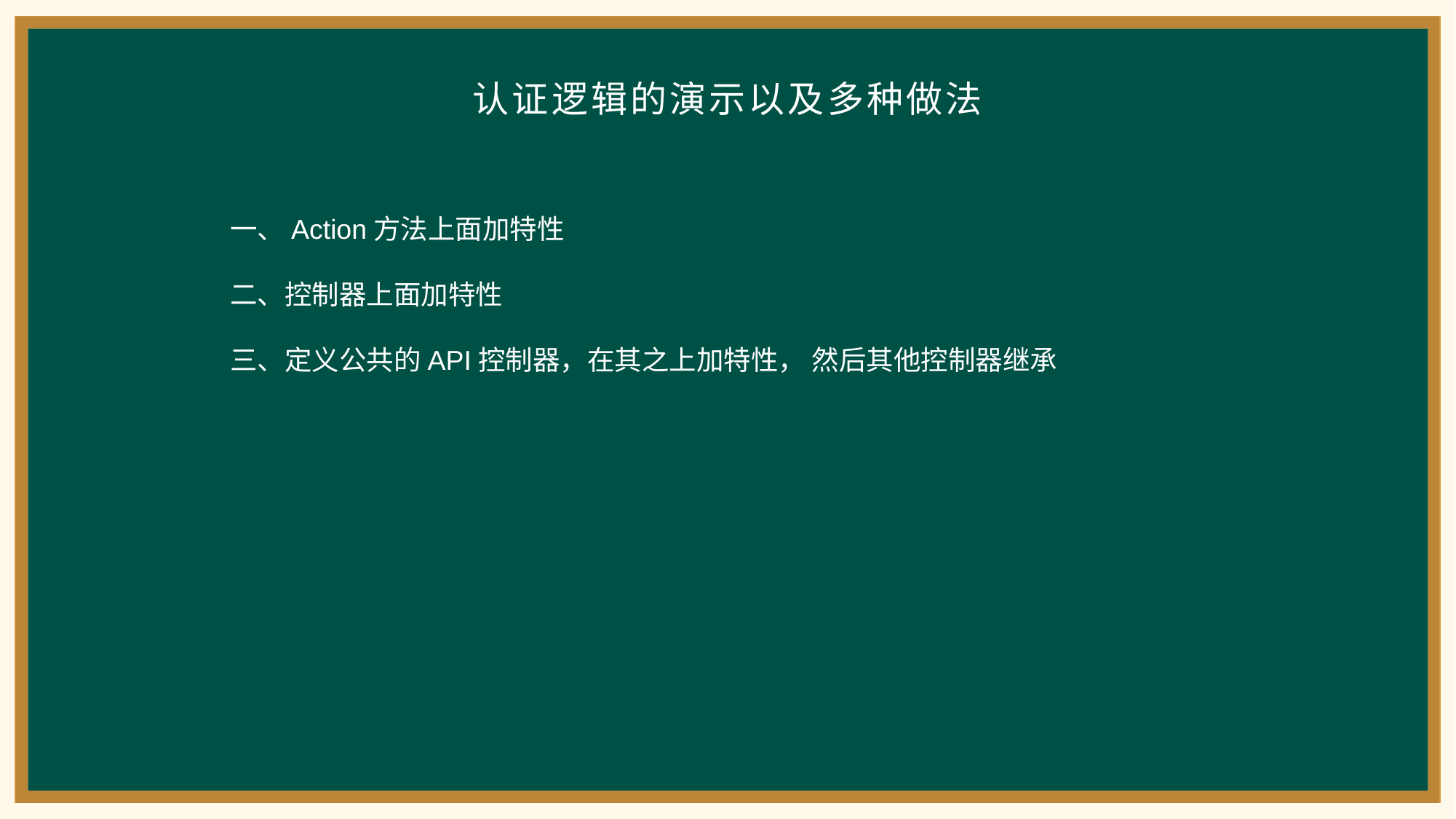

认证逻辑的演示以及多种做法
一、Action方法上面加特性

二、控制器上面加特性

三、定义公共的API控制器，在其之上加特性， 然后其他控制器继承